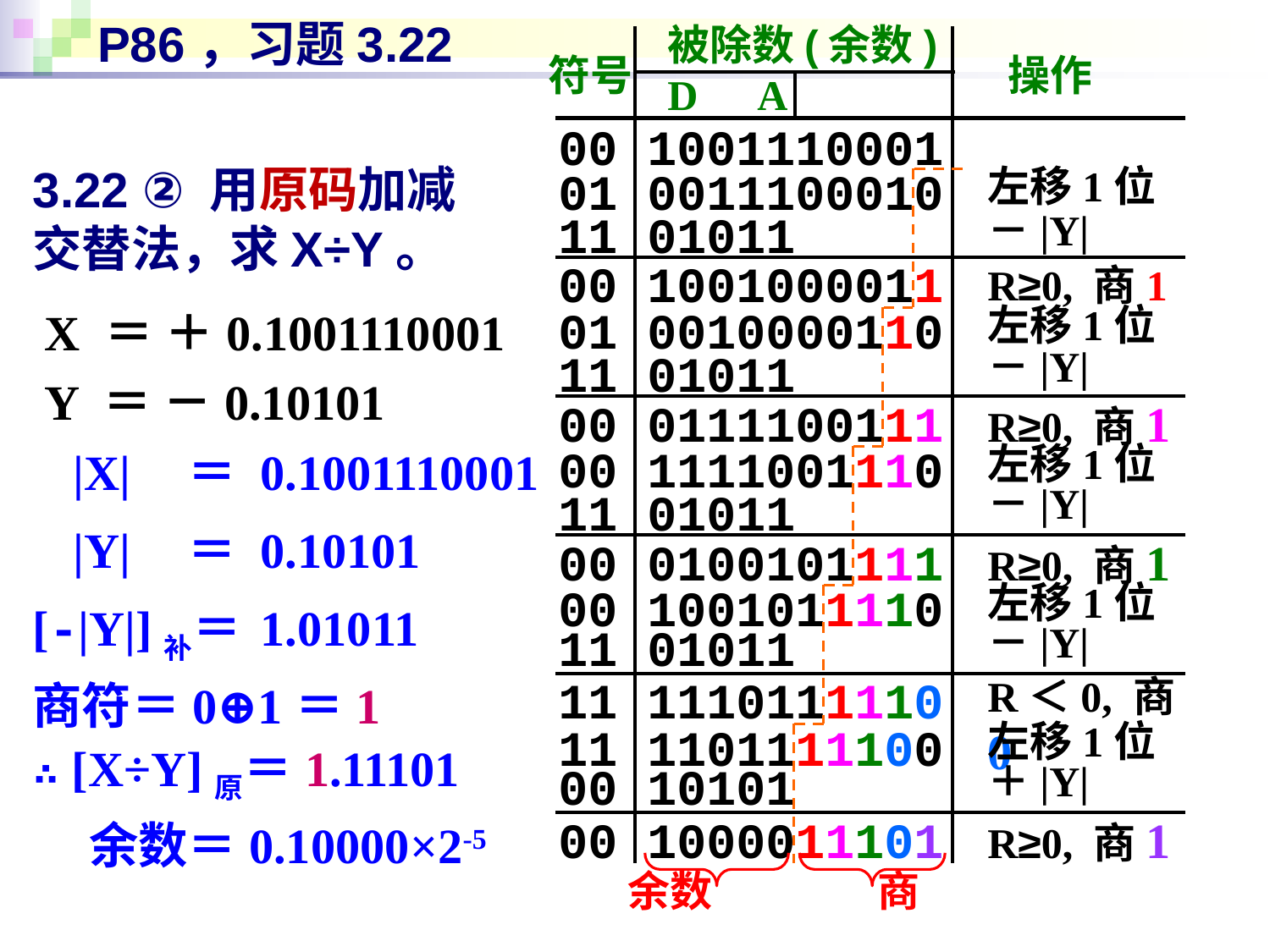

P86，习题3.22
被除数(余数)
符号
操作
D     A
00 1001110001
# 3.22 ② 用原码加减交替法，求X÷Y。
左移1位
01 0011100010
11 01011
－|Y|
00 1001000011
R≥0, 商1
左移1位
01 0010000110
 X ＝ ＋0.1001110001
 Y ＝ －0.10101
  [|X|]原＝ 0.1001110001
  [|Y|]原＝ 0.10101
[-|Y|]补＝ 1.01011
商符＝0⊕1＝1
－|Y|
11 01011
00 0111100111
R≥0, 商1
左移1位
00 1111001110
－|Y|
11 01011
00 0100101111
R≥0, 商1
左移1位
00 1001011110
－|Y|
11 01011
11 1110111110
R＜0, 商0
左移1位
11 1101111100
∴ [X÷Y]原＝1.11101
    余数＝0.10000×2-5
＋|Y|
00 10101

00 1000011101
R≥0, 商1
商
余数
15